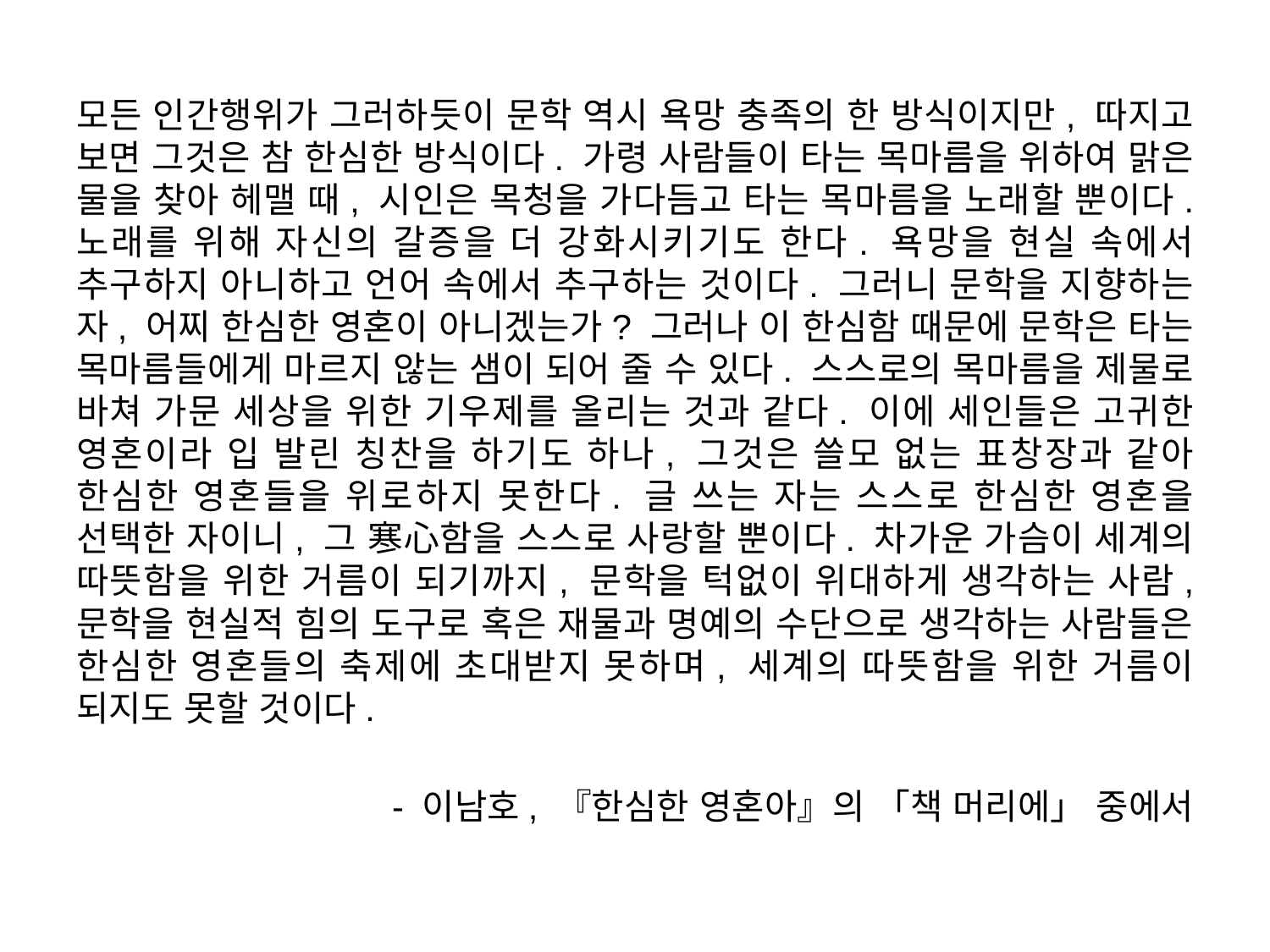

모든 인간행위가 그러하듯이 문학 역시 욕망 충족의 한 방식이지만, 따지고 보면 그것은 참 한심한 방식이다. 가령 사람들이 타는 목마름을 위하여 맑은 물을 찾아 헤맬 때, 시인은 목청을 가다듬고 타는 목마름을 노래할 뿐이다. 노래를 위해 자신의 갈증을 더 강화시키기도 한다. 욕망을 현실 속에서 추구하지 아니하고 언어 속에서 추구하는 것이다. 그러니 문학을 지향하는 자, 어찌 한심한 영혼이 아니겠는가? 그러나 이 한심함 때문에 문학은 타는 목마름들에게 마르지 않는 샘이 되어 줄 수 있다. 스스로의 목마름을 제물로 바쳐 가문 세상을 위한 기우제를 올리는 것과 같다. 이에 세인들은 고귀한 영혼이라 입 발린 칭찬을 하기도 하나, 그것은 쓸모 없는 표창장과 같아 한심한 영혼들을 위로하지 못한다. 글 쓰는 자는 스스로 한심한 영혼을 선택한 자이니, 그 寒心함을 스스로 사랑할 뿐이다. 차가운 가슴이 세계의 따뜻함을 위한 거름이 되기까지, 문학을 턱없이 위대하게 생각하는 사람, 문학을 현실적 힘의 도구로 혹은 재물과 명예의 수단으로 생각하는 사람들은 한심한 영혼들의 축제에 초대받지 못하며, 세계의 따뜻함을 위한 거름이 되지도 못할 것이다.

- 이남호, 『한심한 영혼아』의 「책 머리에」 중에서